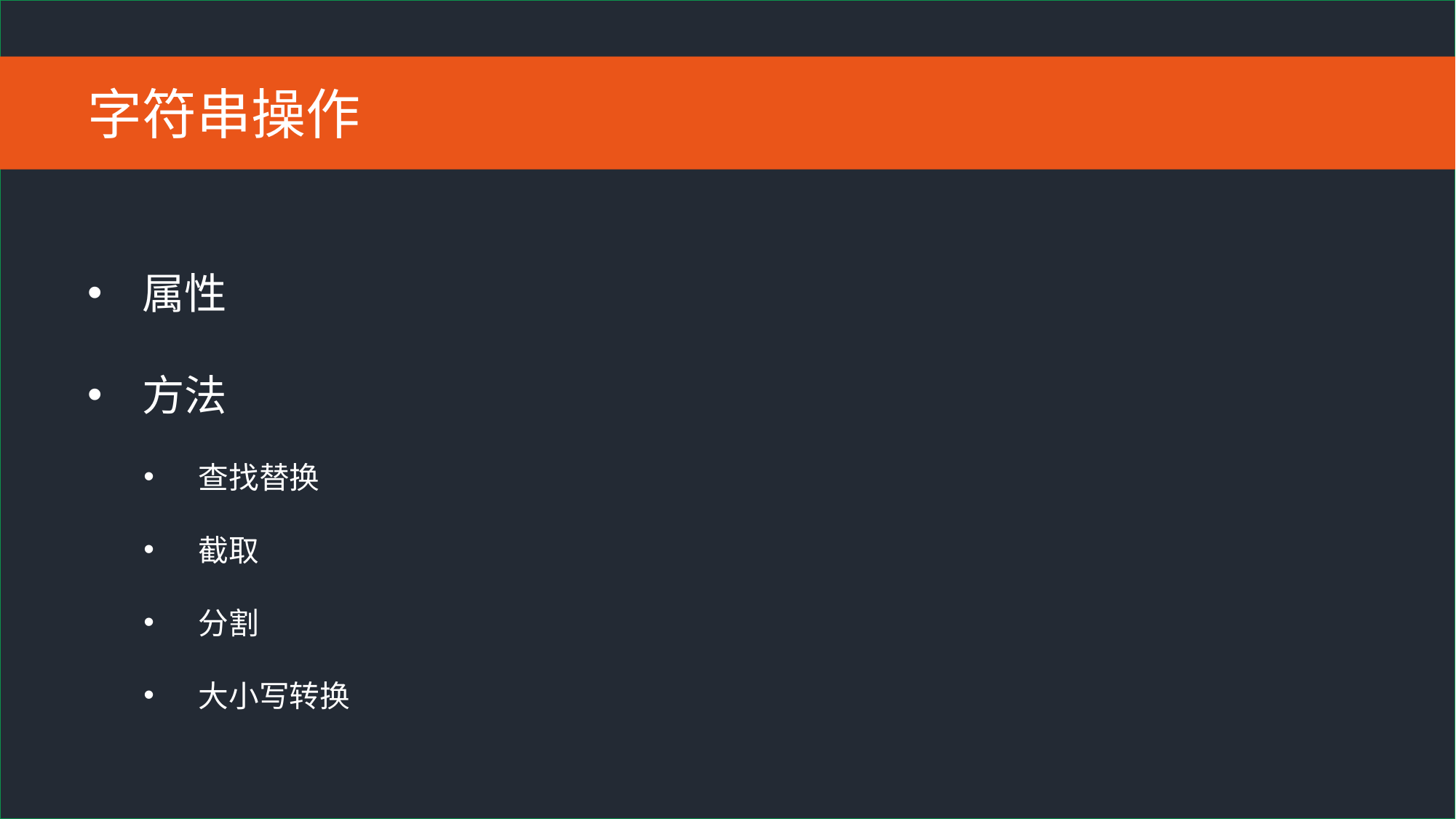

字符串操作
属性
方法
查找替换
截取
分割
大小写转换